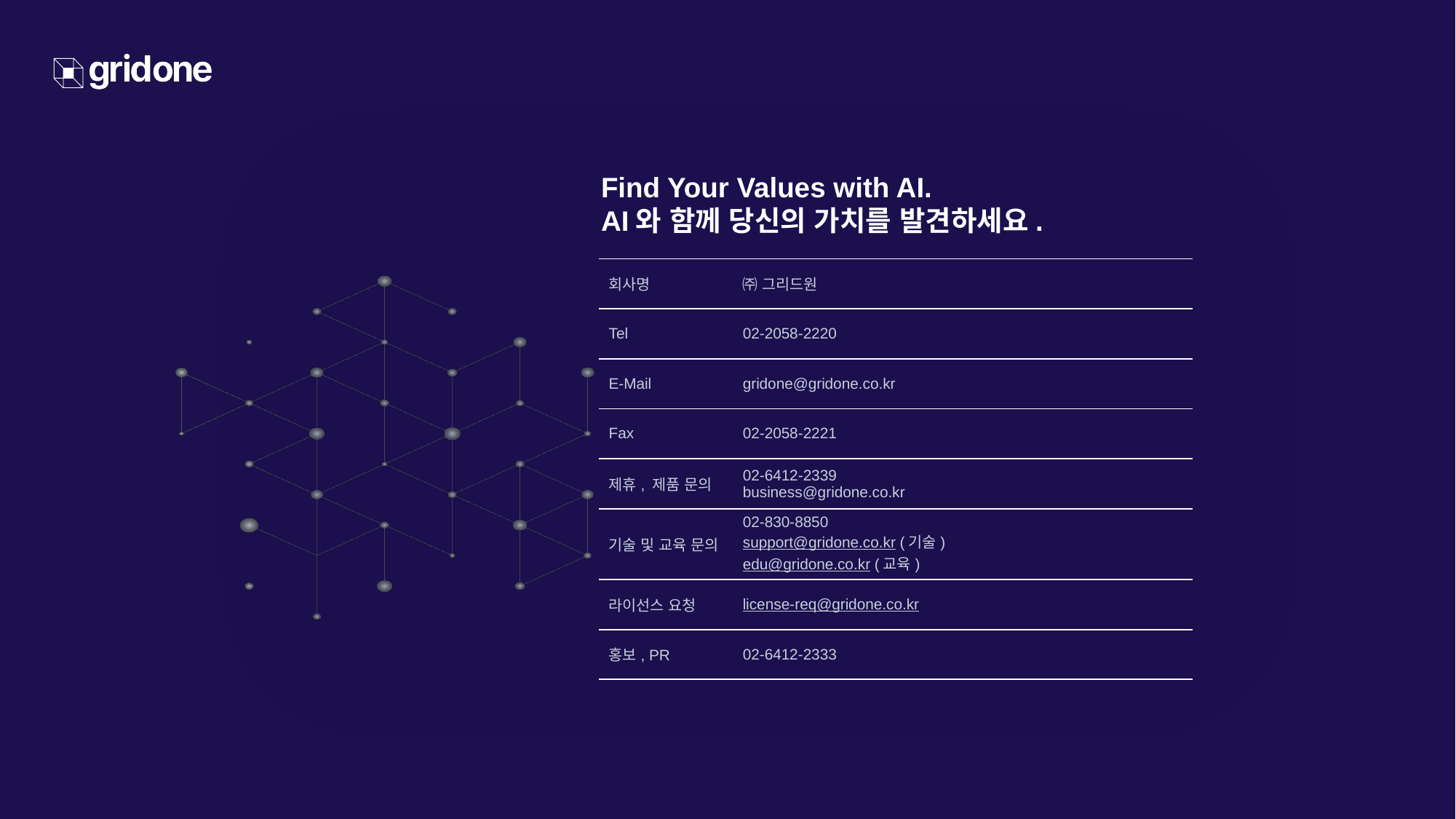

문서 타이틀 : Contact
Find Your Values with AI.
AI와 함께 당신의 가치를 발견하세요.
| 회사명 | ㈜ 그리드원 |
| --- | --- |
| Tel | 02-2058-2220 |
| E-Mail | gridone@gridone.co.kr |
| Fax | 02-2058-2221 |
| 제휴, 제품 문의 | 02-6412-2339 business@gridone.co.kr |
| 기술 및 교육 문의 | 02-830-8850 support@gridone.co.kr (기술) edu@gridone.co.kr (교육) |
| 라이선스 요청 | license-req@gridone.co.kr |
| 홍보, PR | 02-6412-2333 |